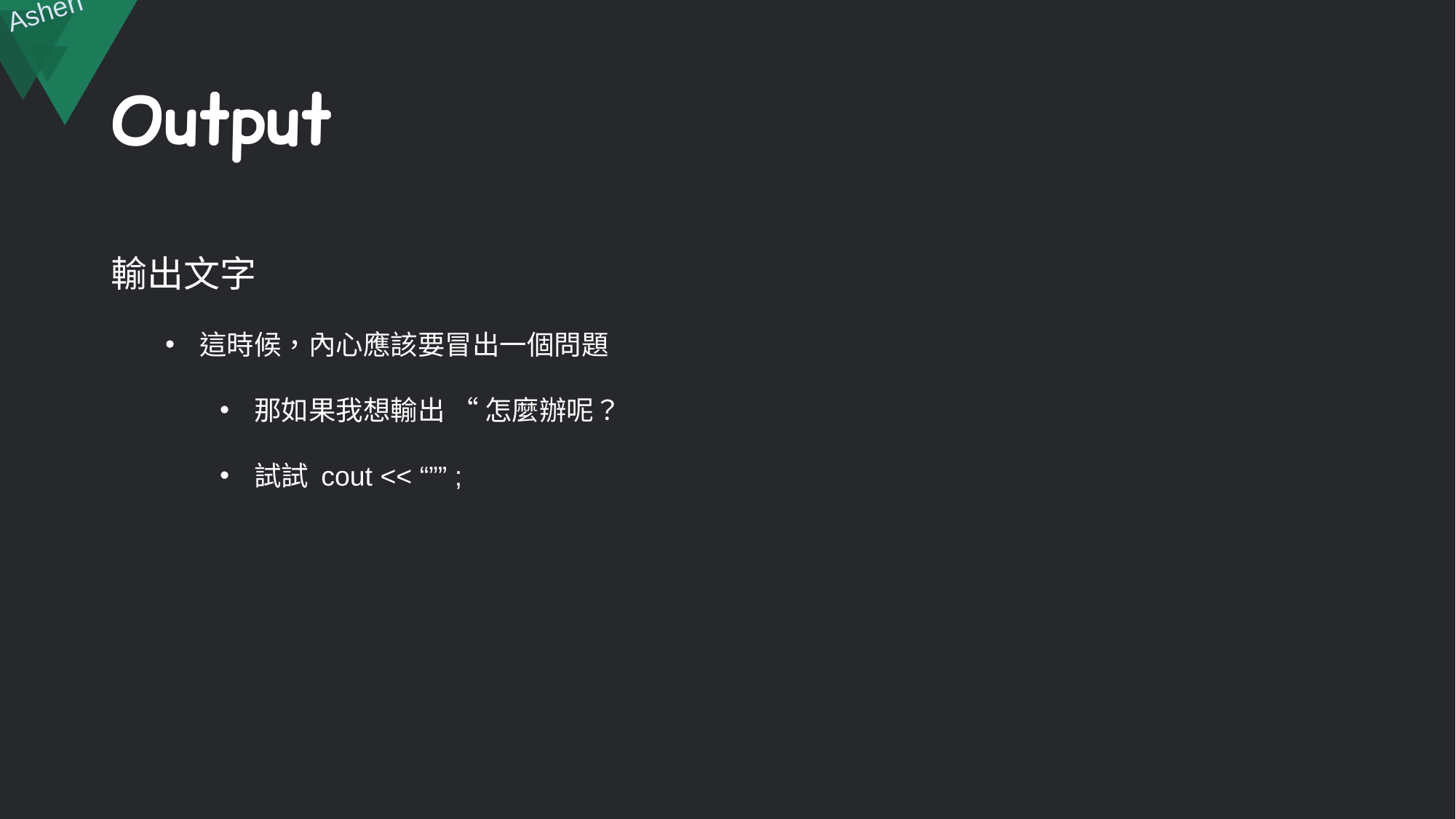

# Output
輸出文字
這時候，內心應該要冒出一個問題
那如果我想輸出 “ 怎麼辦呢？
試試 cout << “”” ;